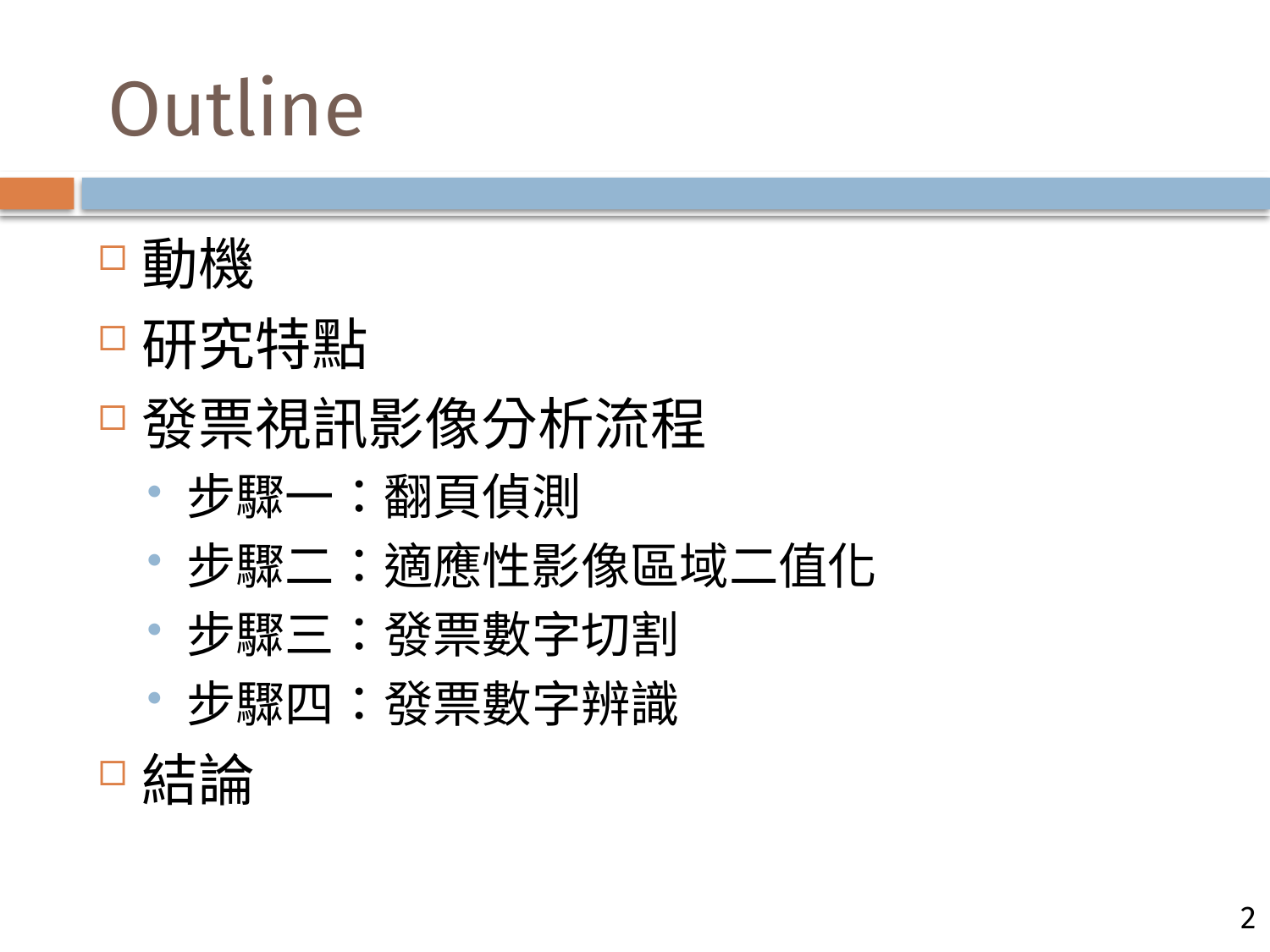

# Outline
動機
研究特點
發票視訊影像分析流程
步驟一：翻頁偵測
步驟二：適應性影像區域二值化
步驟三：發票數字切割
步驟四：發票數字辨識
結論